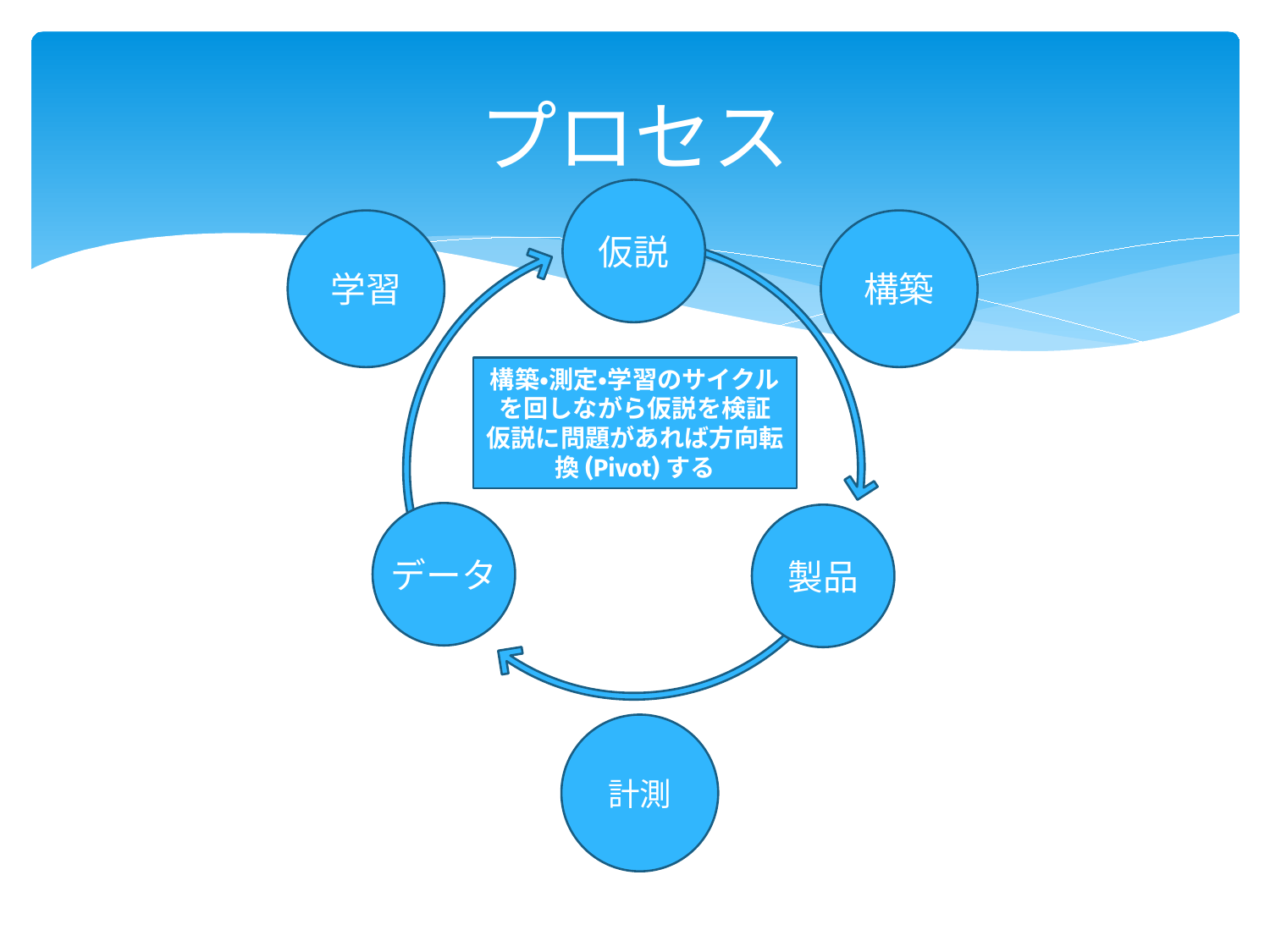

# プロセス
仮説
学習
構築

構築・測定・学習のサイクルを回しながら仮説を検証
仮説に問題があれば方向転換(Pivot)する
データ
製品

計測